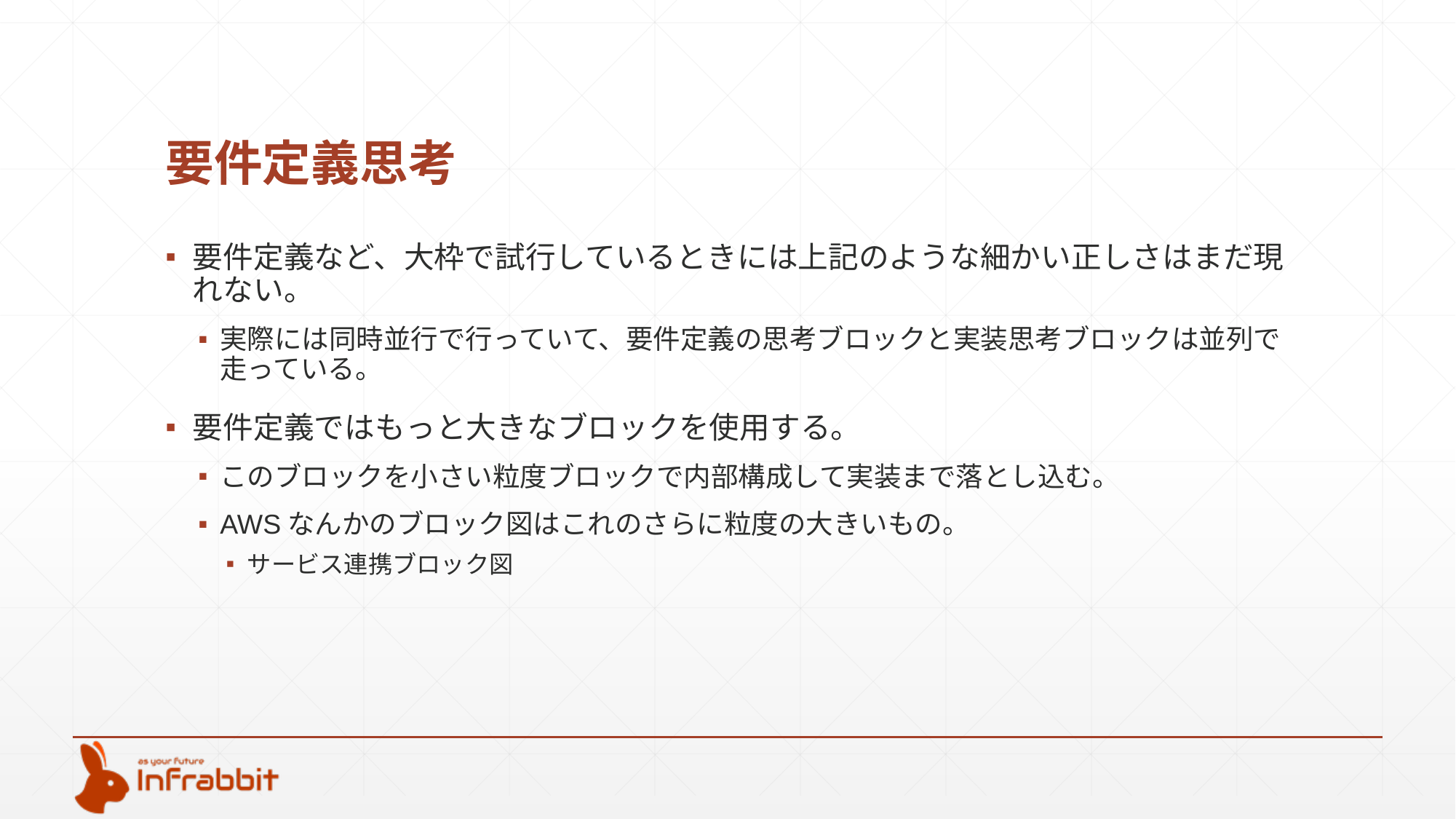

# 要件定義思考
要件定義など、大枠で試行しているときには上記のような細かい正しさはまだ現れない。
実際には同時並行で行っていて、要件定義の思考ブロックと実装思考ブロックは並列で走っている。
要件定義ではもっと大きなブロックを使用する。
このブロックを小さい粒度ブロックで内部構成して実装まで落とし込む。
AWSなんかのブロック図はこれのさらに粒度の大きいもの。
サービス連携ブロック図